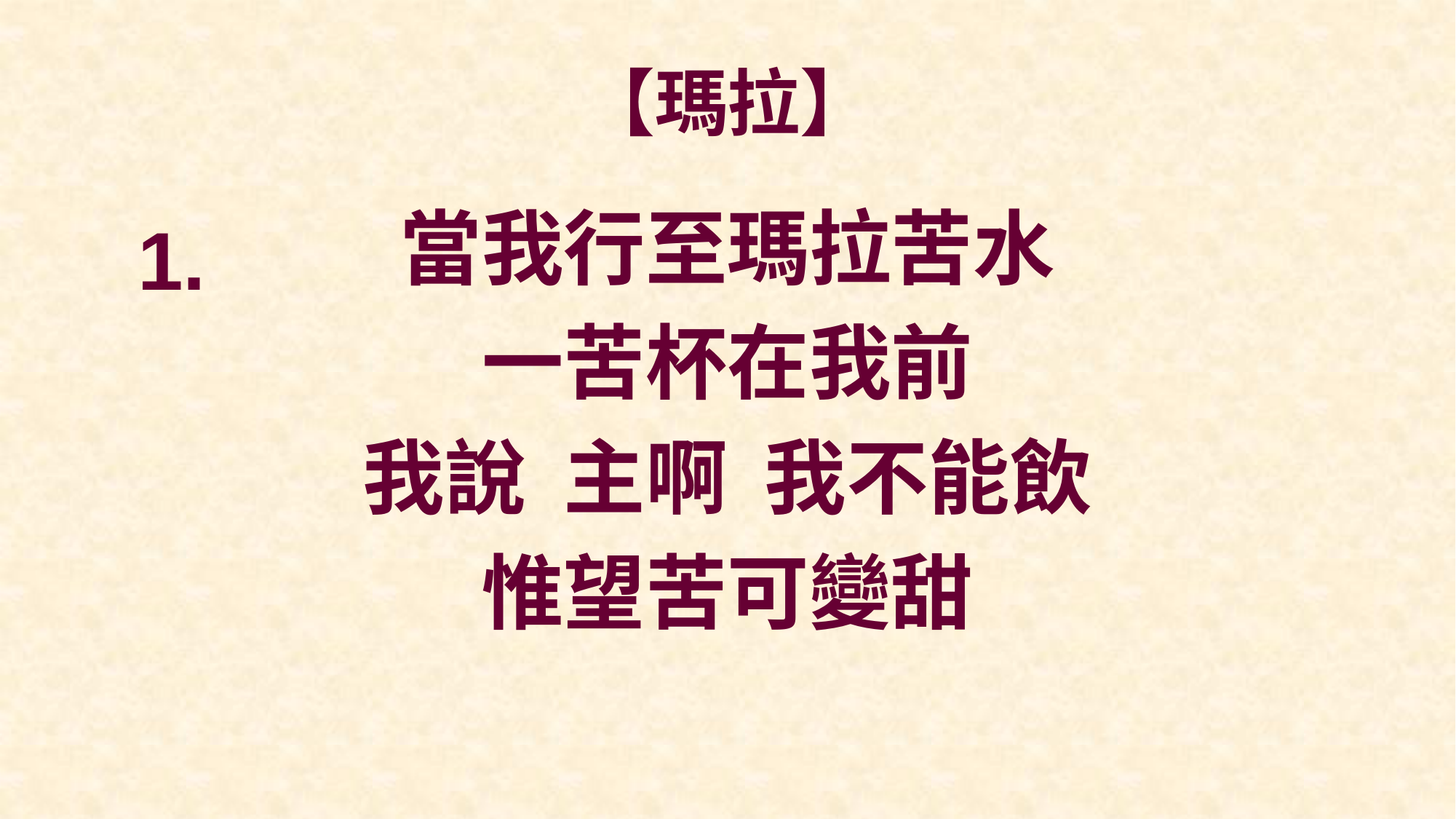

# 【瑪拉】
當我行至瑪拉苦水
一苦杯在我前
我說  主啊  我不能飲
惟望苦可變甜
1.